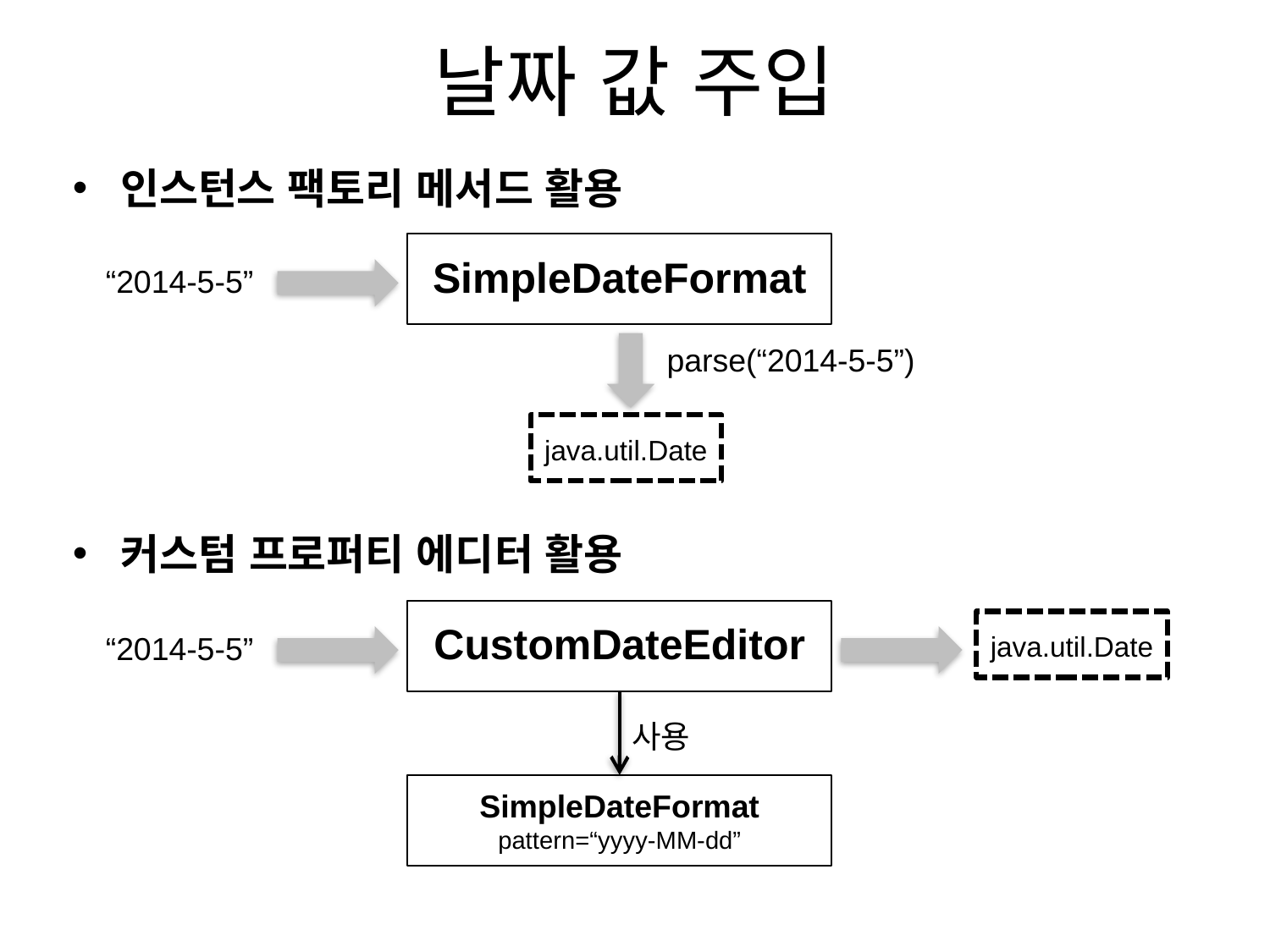

# 날짜 값 주입
인스턴스 팩토리 메서드 활용

SimpleDateFormat
“2014-5-5”

parse(“2014-5-5”)

java.util.Date
커스텀 프로퍼티 에디터 활용

CustomDateEditor

java.util.Date
“2014-5-5”
사용

SimpleDateFormat
pattern=“yyyy-MM-dd”